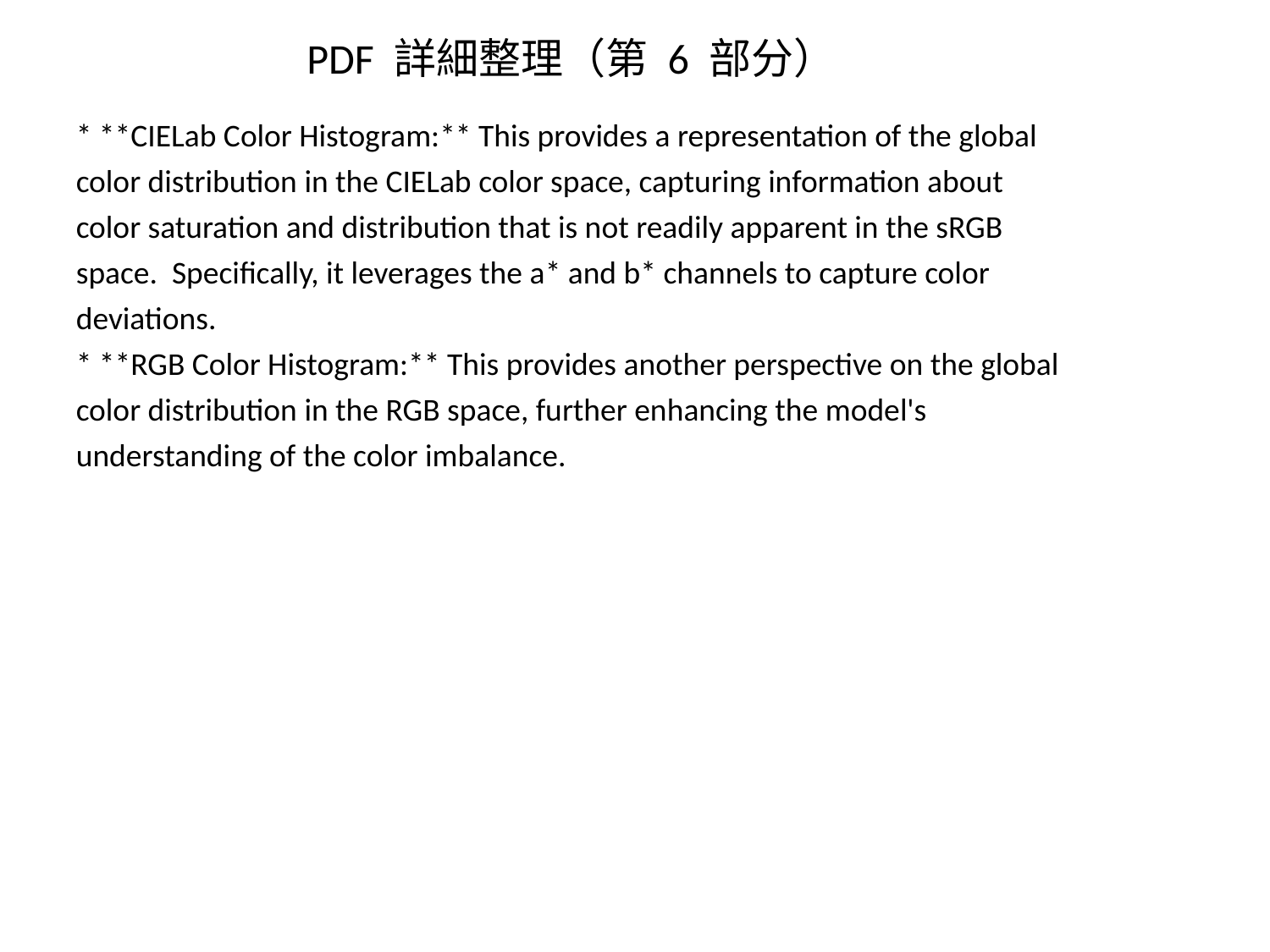

PDF 詳細整理（第 6 部分）

* **CIELab Color Histogram:** This provides a representation of the global color distribution in the CIELab color space, capturing information about color saturation and distribution that is not readily apparent in the sRGB space.  Specifically, it leverages the a* and b* channels to capture color deviations.
* **RGB Color Histogram:** This provides another perspective on the global color distribution in the RGB space, further enhancing the model's understanding of the color imbalance.